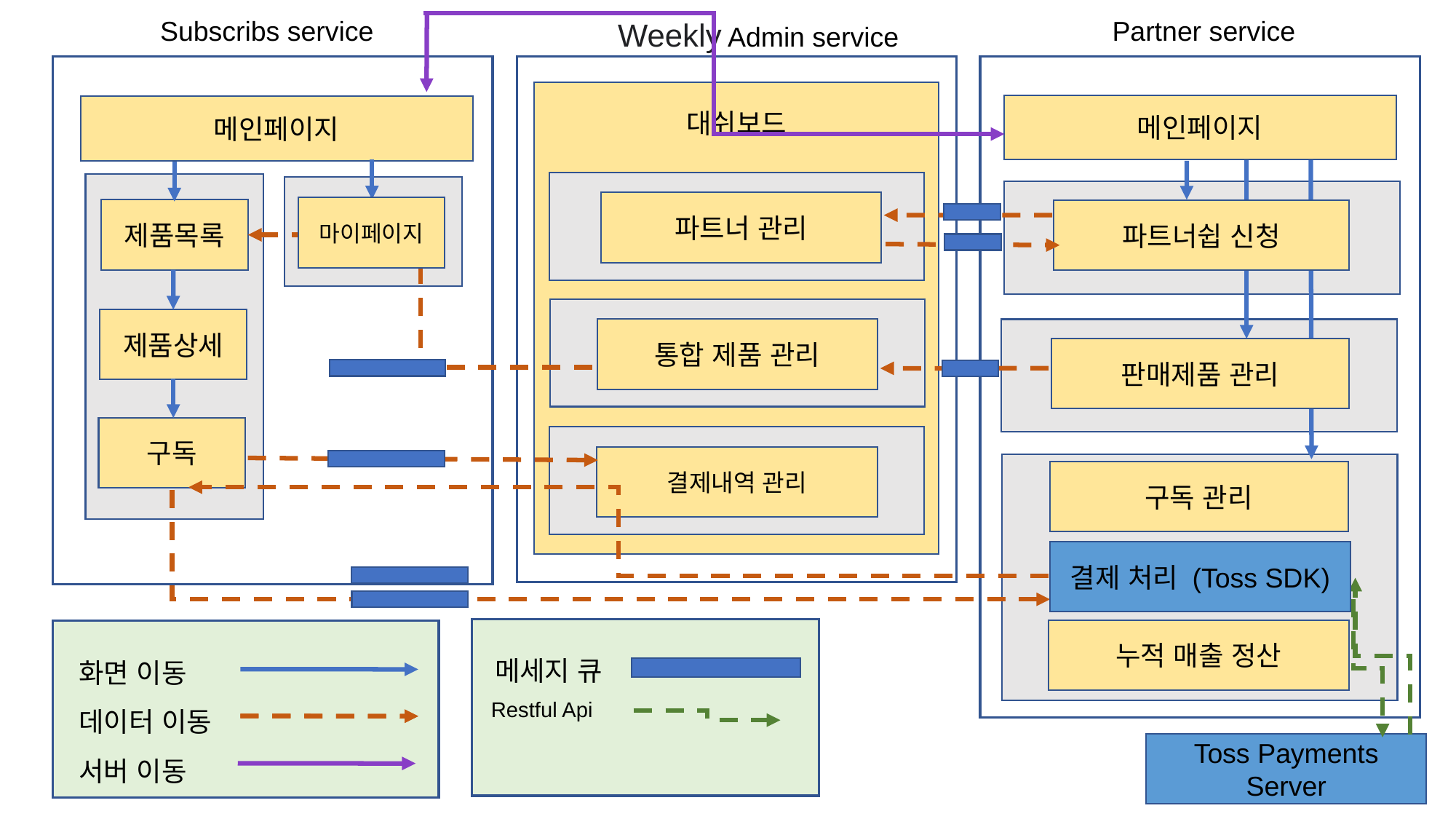

Subscribs service
Partner service
Weekly Admin service

메인페이지
메인페이지
대쉬보드

파트너 관리
마이페이지
제품목록
파트너쉽 신청

제품상세
통합 제품 관리

판매제품 관리

구독

결제내역 관리

구독 관리
결제 처리 (Toss SDK)

메세지 큐
누적 매출 정산

화면 이동
데이터 이동
서버 이동

Restful Api
Toss Payments Server